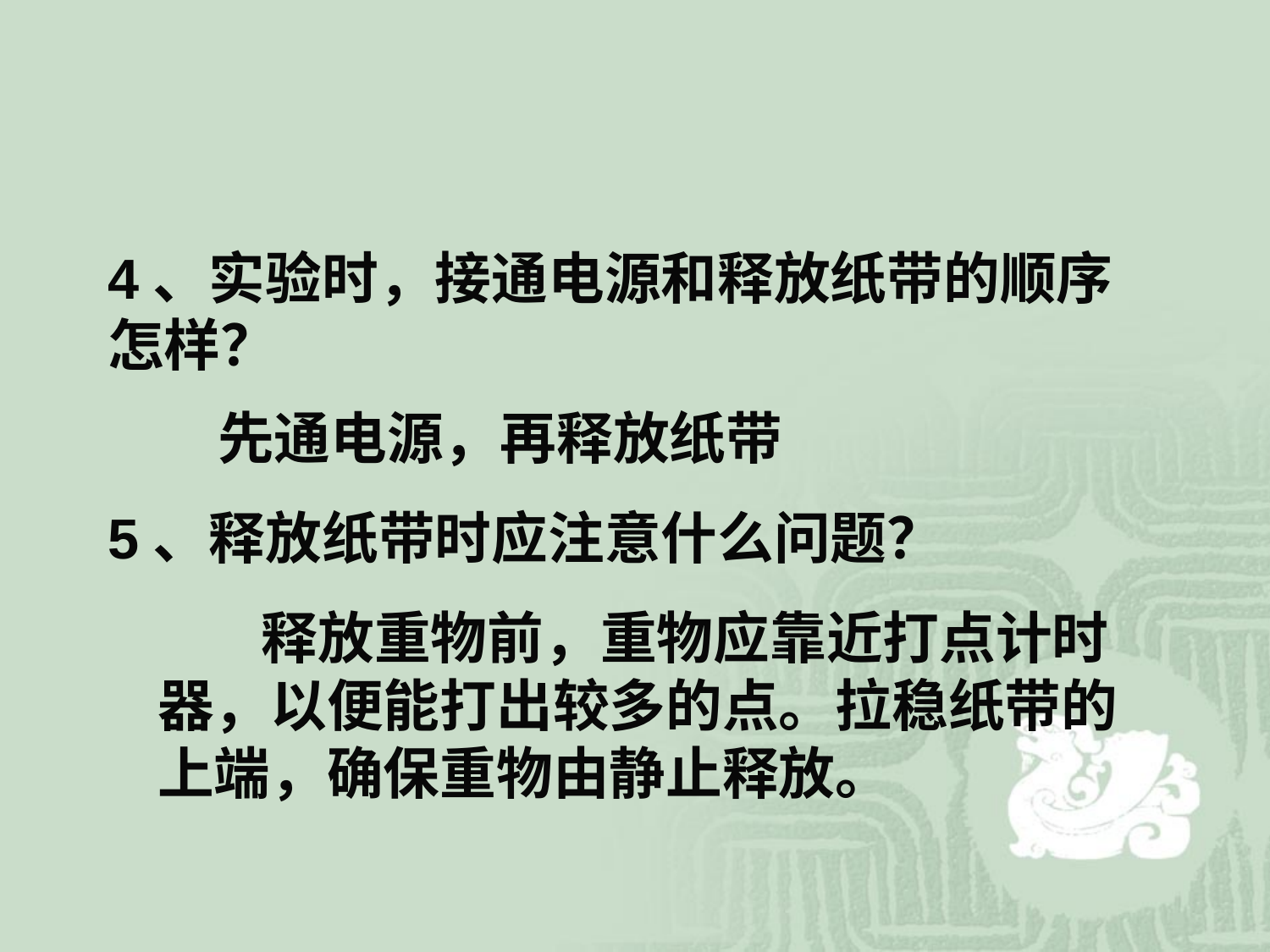

4、实验时，接通电源和释放纸带的顺序怎样？
先通电源，再释放纸带
5、释放纸带时应注意什么问题？
       释放重物前，重物应靠近打点计时器，以便能打出较多的点。拉稳纸带的上端，确保重物由静止释放。